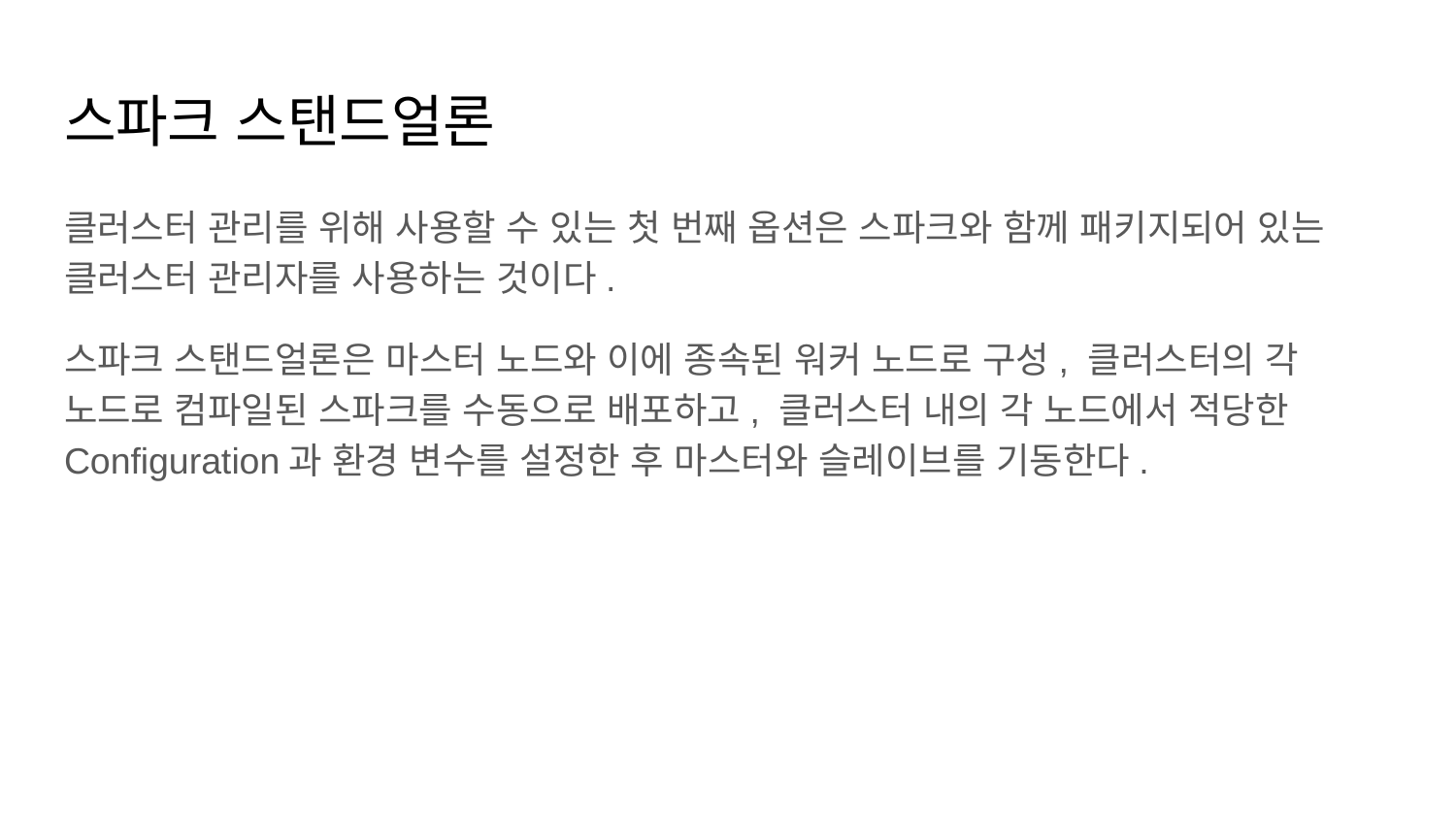

# 스파크 스탠드얼론
클러스터 관리를 위해 사용할 수 있는 첫 번째 옵션은 스파크와 함께 패키지되어 있는 클러스터 관리자를 사용하는 것이다.
스파크 스탠드얼론은 마스터 노드와 이에 종속된 워커 노드로 구성, 클러스터의 각 노드로 컴파일된 스파크를 수동으로 배포하고, 클러스터 내의 각 노드에서 적당한 Configuration과 환경 변수를 설정한 후 마스터와 슬레이브를 기동한다.